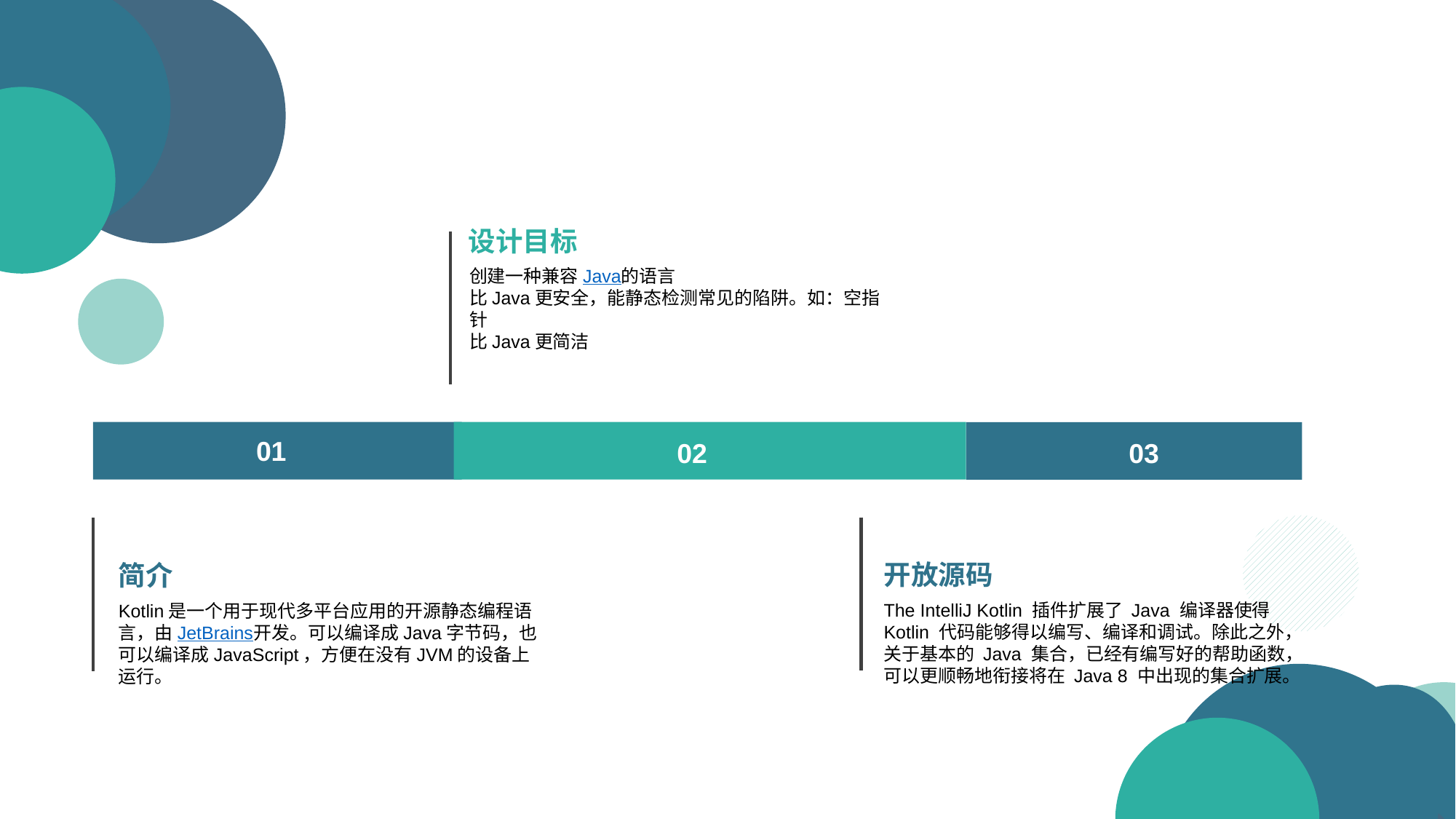

设计目标
创建一种兼容Java的语言
比Java更安全，能静态检测常见的陷阱。如：空指针
比Java更简洁

01

02

03
开放源码
简介
The IntelliJ Kotlin 插件扩展了 Java 编译器使得 Kotlin 代码能够得以编写、编译和调试。除此之外，关于基本的 Java 集合，已经有编写好的帮助函数，可以更顺畅地衔接将在 Java 8 中出现的集合扩展。
Kotlin是一个用于现代多平台应用的开源静态编程语言，由JetBrains开发。可以编译成Java字节码，也可以编译成JavaScript，方便在没有JVM的设备上运行。